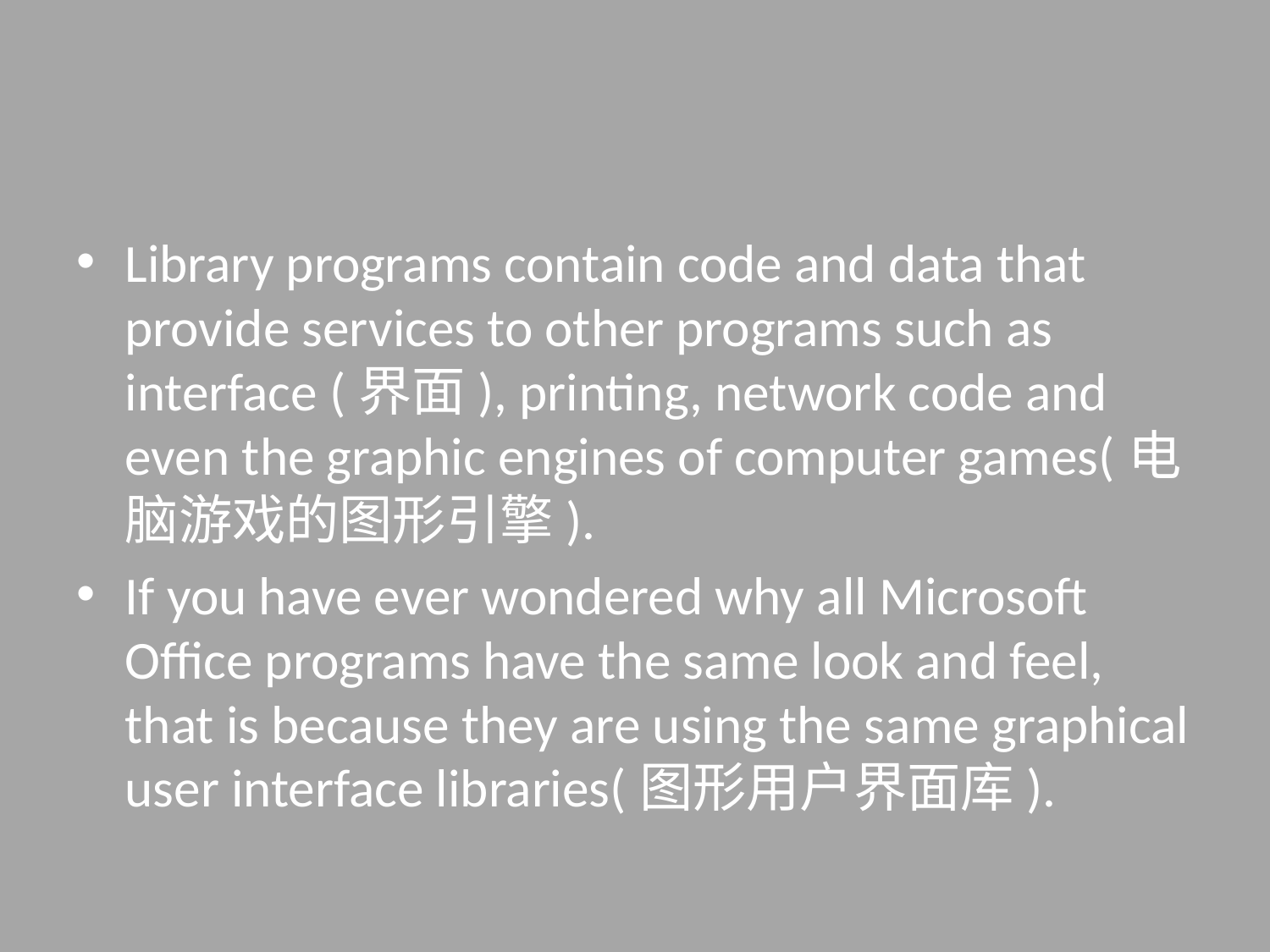

#
Library programs contain code and data that provide services to other programs such as interface (界面), printing, network code and even the graphic engines of computer games(电脑游戏的图形引擎).
If you have ever wondered why all Microsoft Office programs have the same look and feel, that is because they are using the same graphical user interface libraries(图形用户界面库).